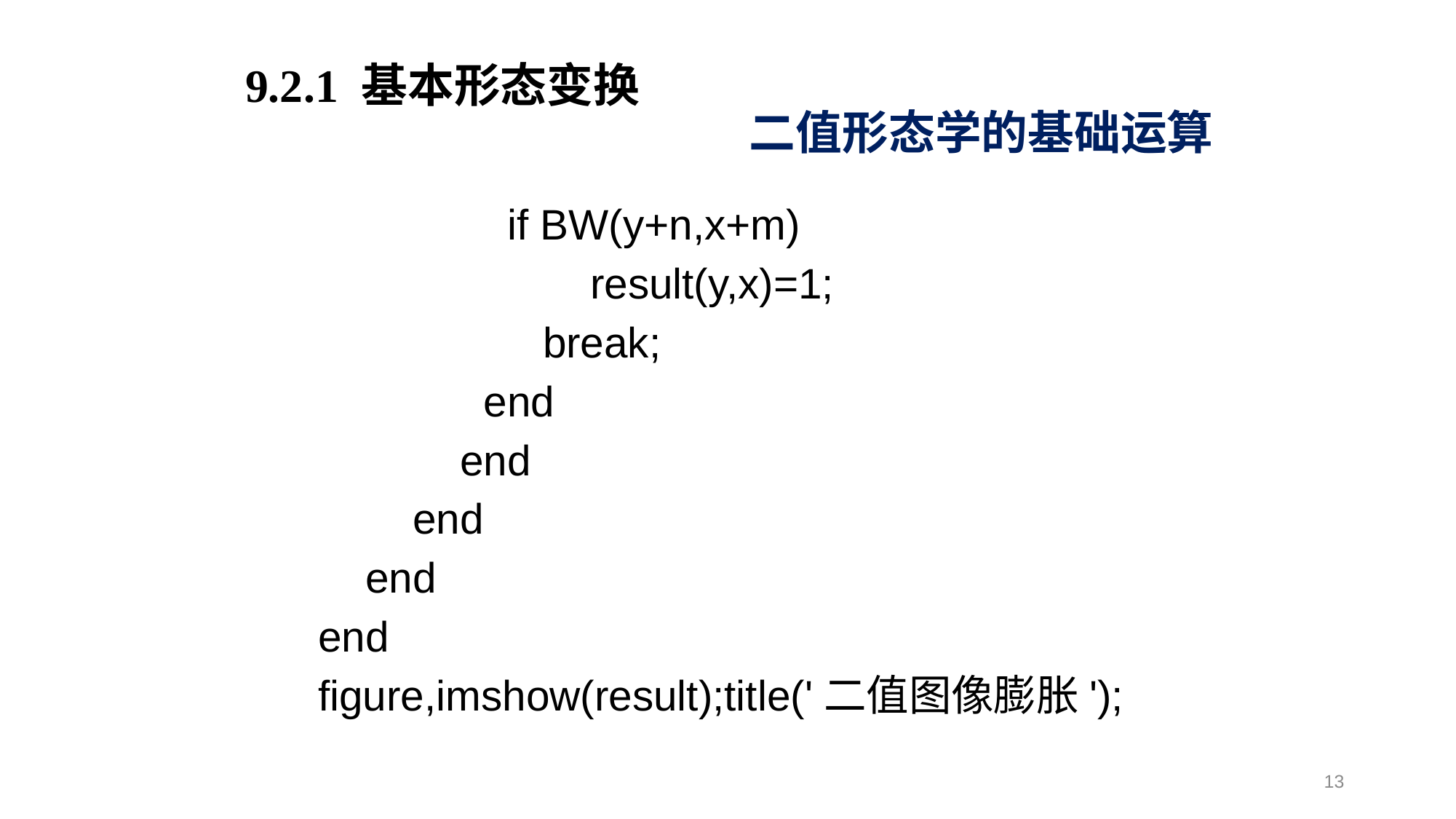

9.2.1 基本形态变换
二值形态学的基础运算
                if BW(y+n,x+m)
                       result(y,x)=1;
                   break;
              end
            end
        end
    end
end
figure,imshow(result);title('二值图像膨胀');
13